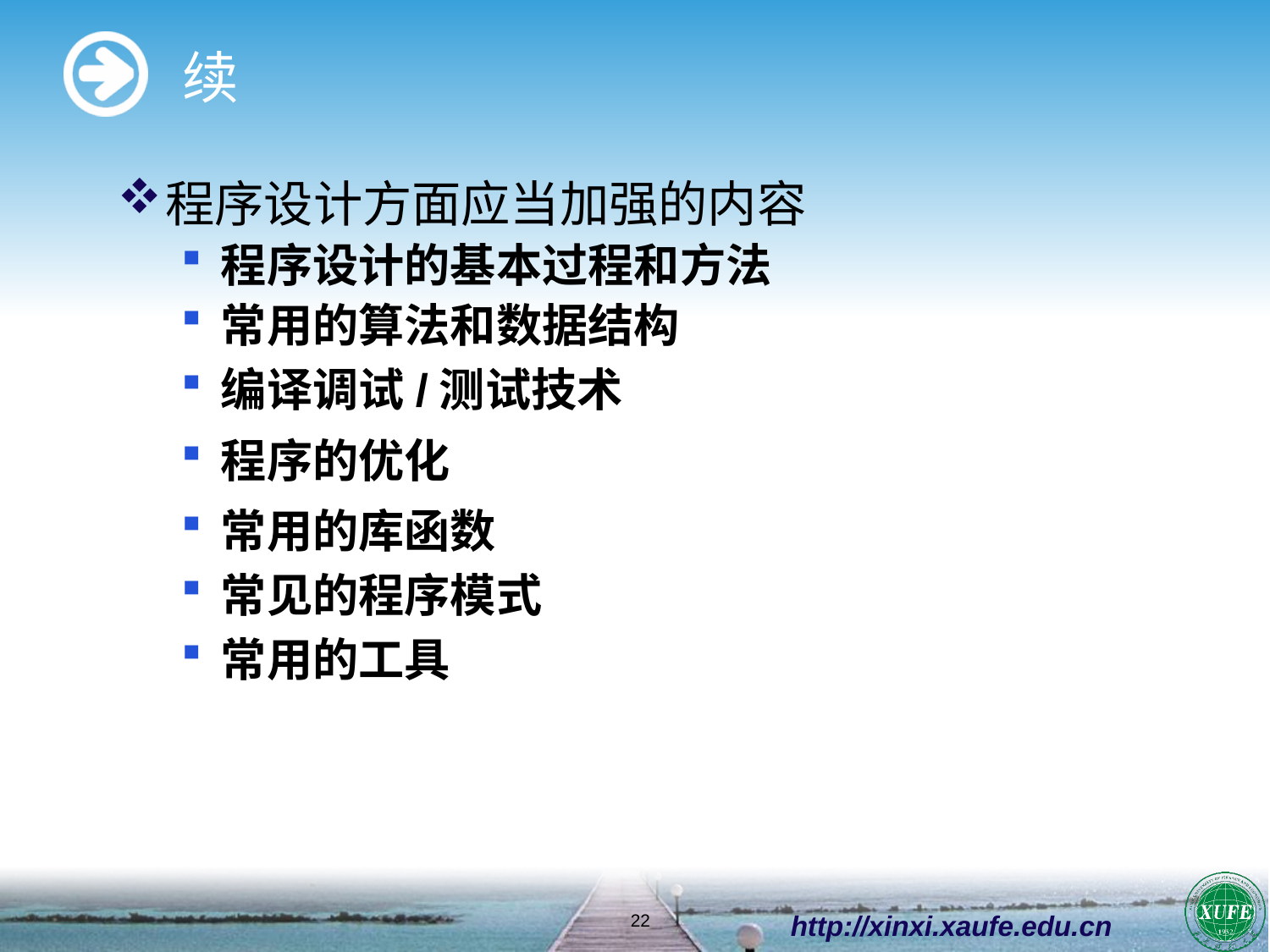

# 续
程序设计方面应当加强的内容
程序设计的基本过程和方法
常用的算法和数据结构
编译调试/测试技术
程序的优化
常用的库函数
常见的程序模式
常用的工具
http://xinxi.xaufe.edu.cn
22